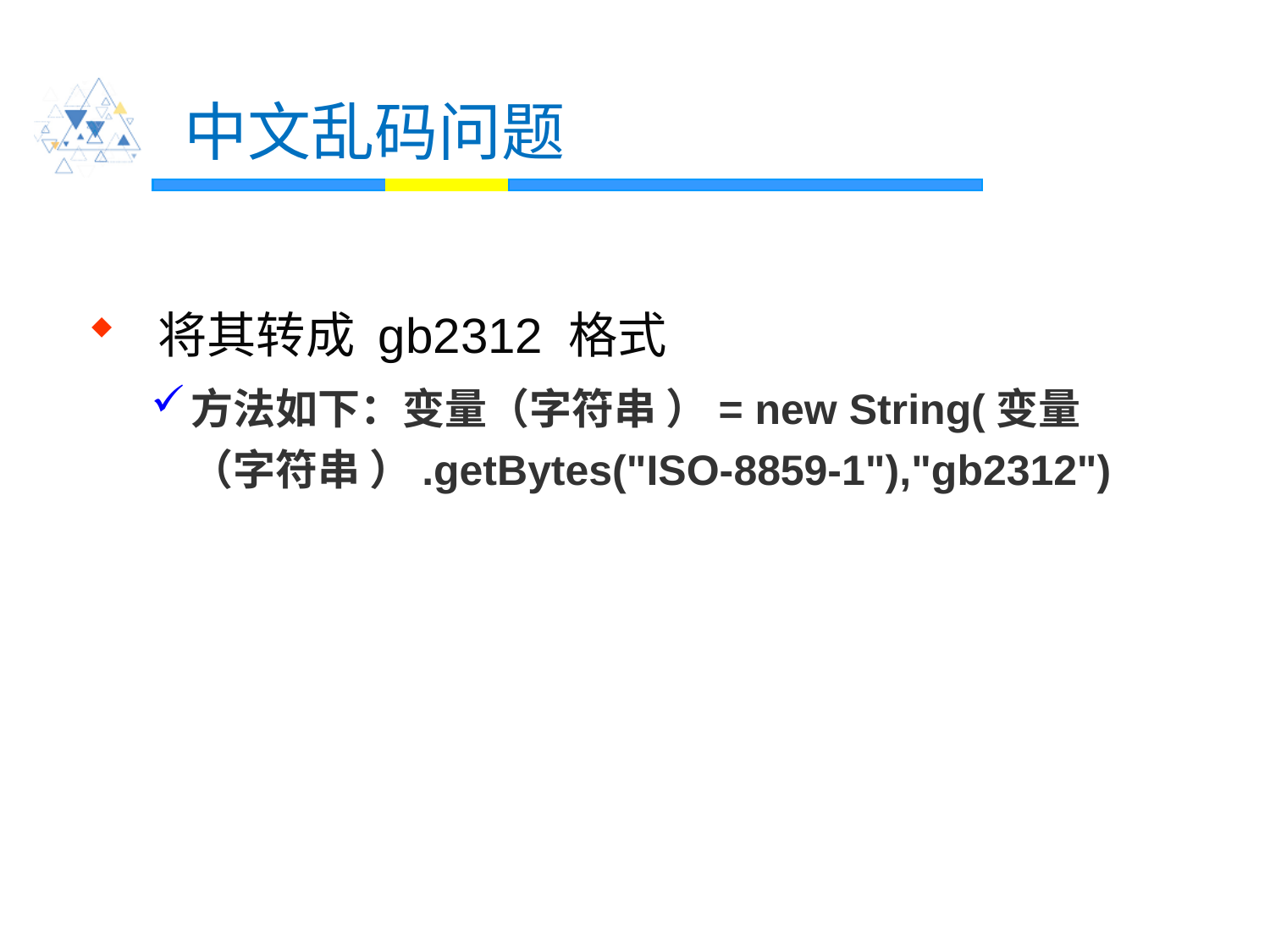

# 中文乱码问题
 将其转成 gb2312 格式
方法如下：变量（字符串 ）= new String(变量（字符串 ）.getBytes("ISO-8859-1"),"gb2312")